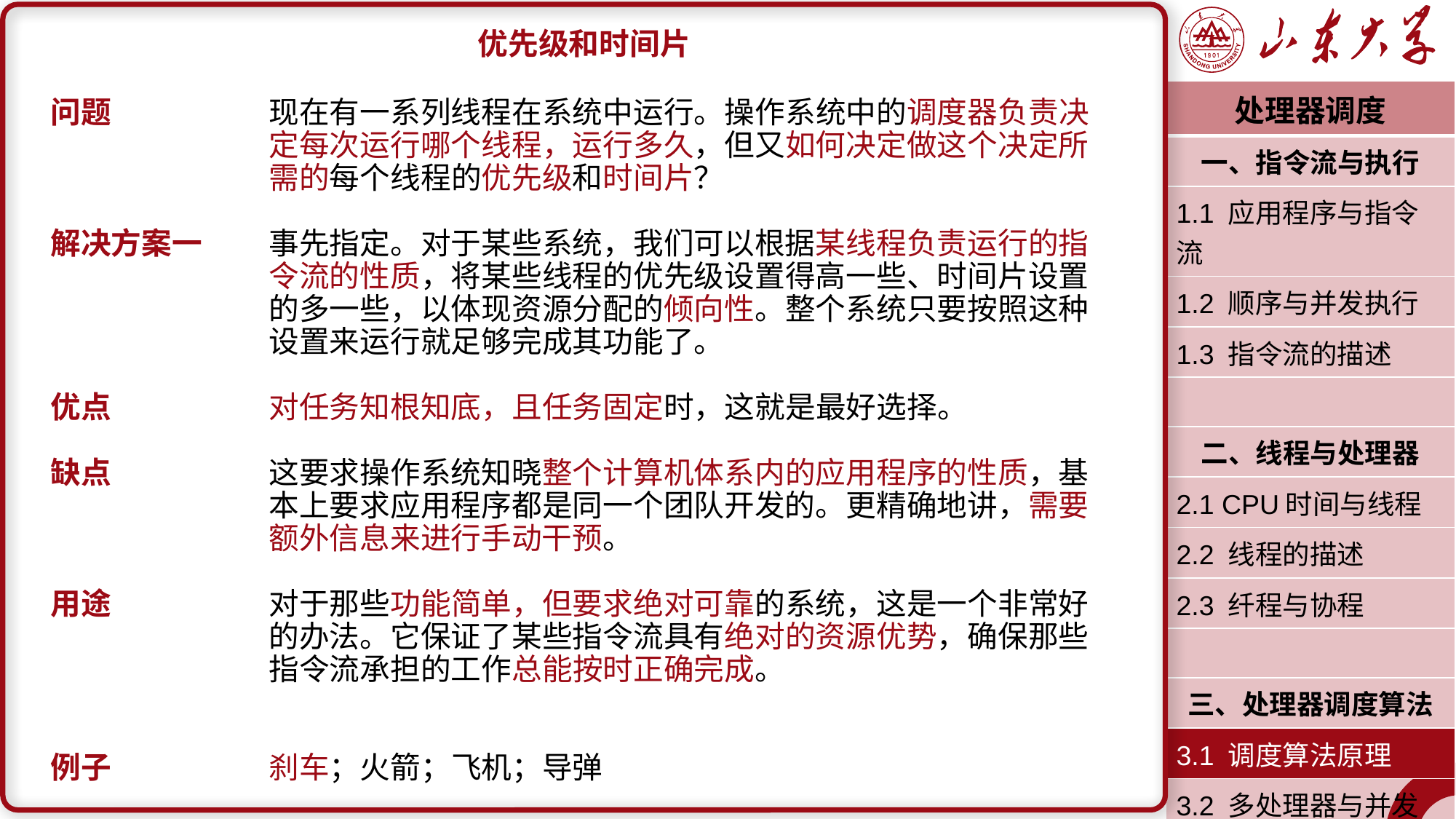

优先级和时间片

问题		现在有一系列线程在系统中运行。操作系统中的调度器负责决		定每次运行哪个线程，运行多久，但又如何决定做这个决定所		需的每个线程的优先级和时间片？

解决方案一	事先指定。对于某些系统，我们可以根据某线程负责运行的指		令流的性质，将某些线程的优先级设置得高一些、时间片设置		的多一些，以体现资源分配的倾向性。整个系统只要按照这种		设置来运行就足够完成其功能了。

优点		对任务知根知底，且任务固定时，这就是最好选择。

缺点		这要求操作系统知晓整个计算机体系内的应用程序的性质，基		本上要求应用程序都是同一个团队开发的。更精确地讲，需要		额外信息来进行手动干预。

用途		对于那些功能简单，但要求绝对可靠的系统，这是一个非常好		的办法。它保证了某些指令流具有绝对的资源优势，确保那些		指令流承担的工作总能按时正确完成。

例子		刹车；火箭；飞机；导弹
| 处理器调度 |
| --- |
| 一、指令流与执行 |
| 1.1 应用程序与指令流 |
| 1.2 顺序与并发执行 |
| 1.3 指令流的描述 |
|  |
| 二、线程与处理器 |
| 2.1 CPU时间与线程 |
| 2.2 线程的描述 |
| 2.3 纤程与协程 |
|  |
| 三、处理器调度算法 |
| 3.1 调度算法原理 |
| 3.2 多处理器与并发 |
| 潘润宇 2023.03 |